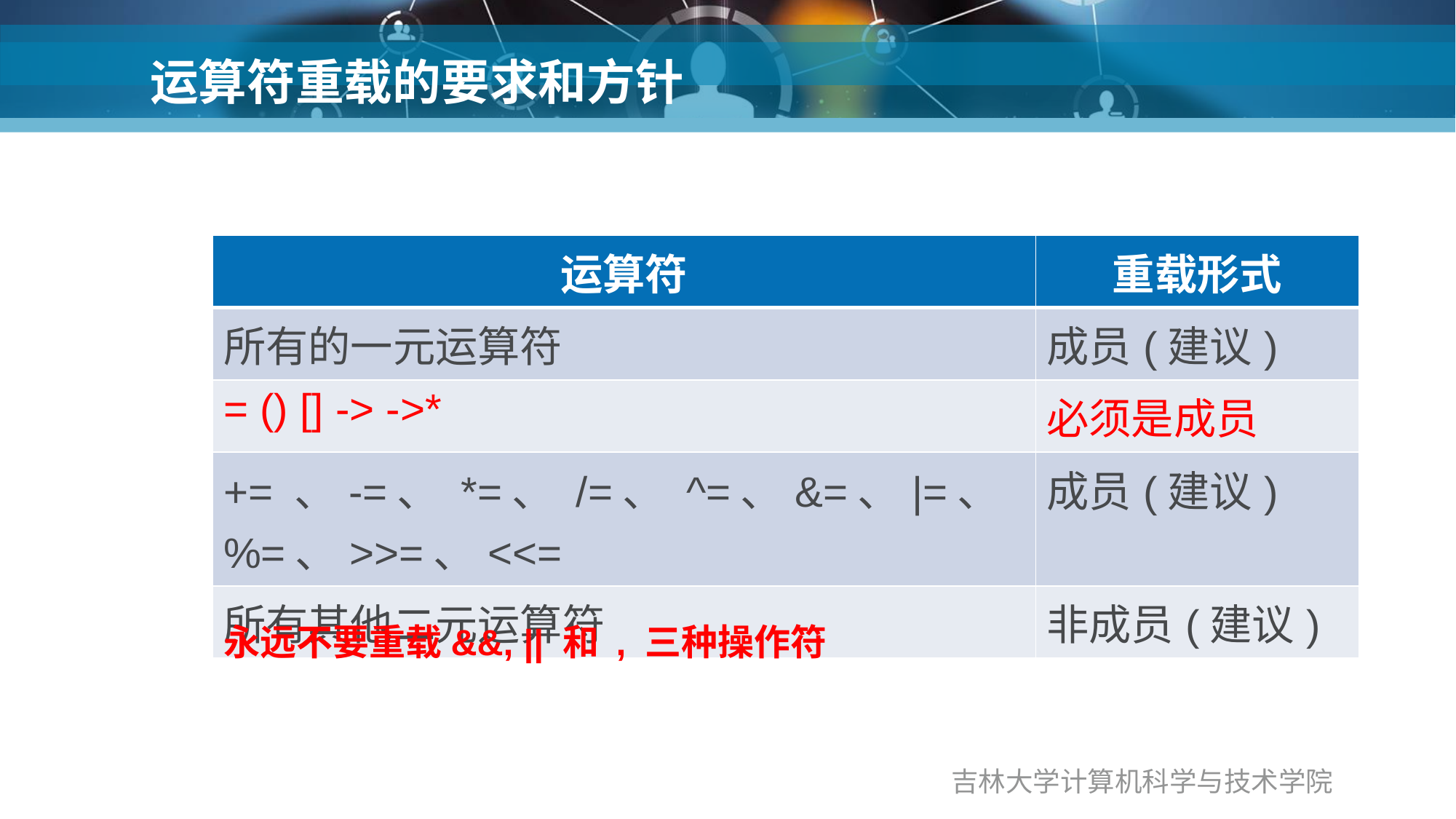

# 运算符重载的要求和方针
| 运算符 | 重载形式 |
| --- | --- |
| 所有的一元运算符 | 成员(建议) |
| = () [] -> ->\* | 必须是成员 |
| += 、-=、 \*=、 /=、 ^=、&=、|=、%=、>>=、<<= | 成员(建议) |
| 所有其他二元运算符 | 非成员(建议) |
永远不要重载&&, || 和 , 三种操作符
吉林大学计算机科学与技术学院